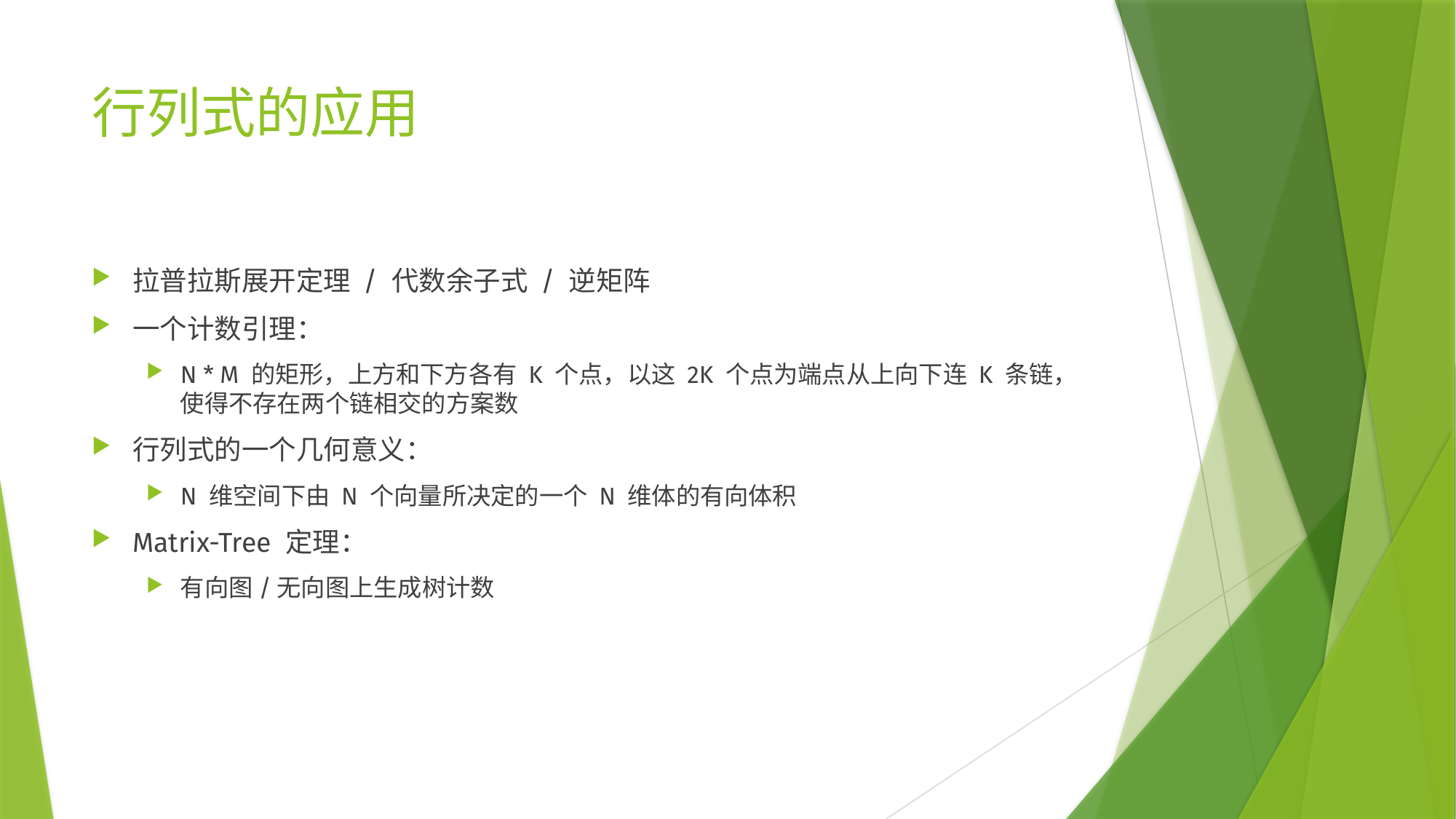

# 行列式的应用
拉普拉斯展开定理 / 代数余子式 / 逆矩阵
一个计数引理：
N * M 的矩形，上方和下方各有 K 个点，以这 2K 个点为端点从上向下连 K 条链，使得不存在两个链相交的方案数
行列式的一个几何意义：
N 维空间下由 N 个向量所决定的一个 N 维体的有向体积
Matrix-Tree 定理：
有向图/无向图上生成树计数